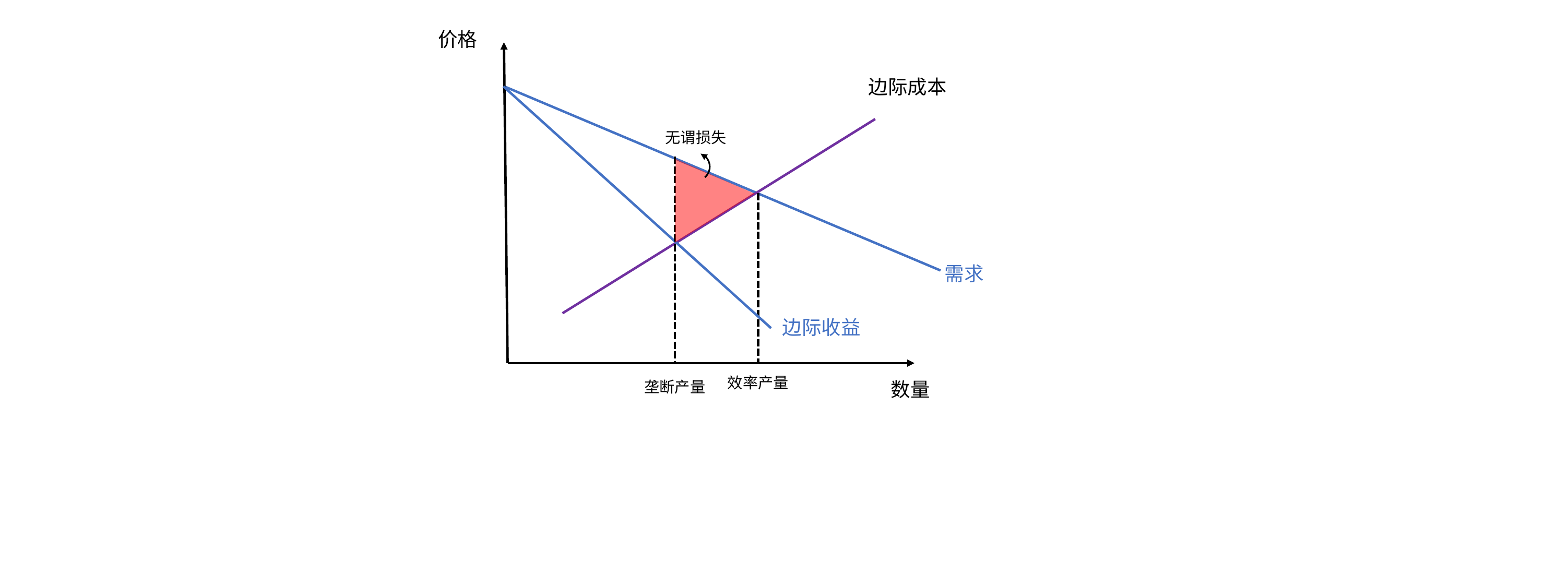

价格
边际成本
需求
数量
无谓损失

边际收益
效率产量
垄断产量